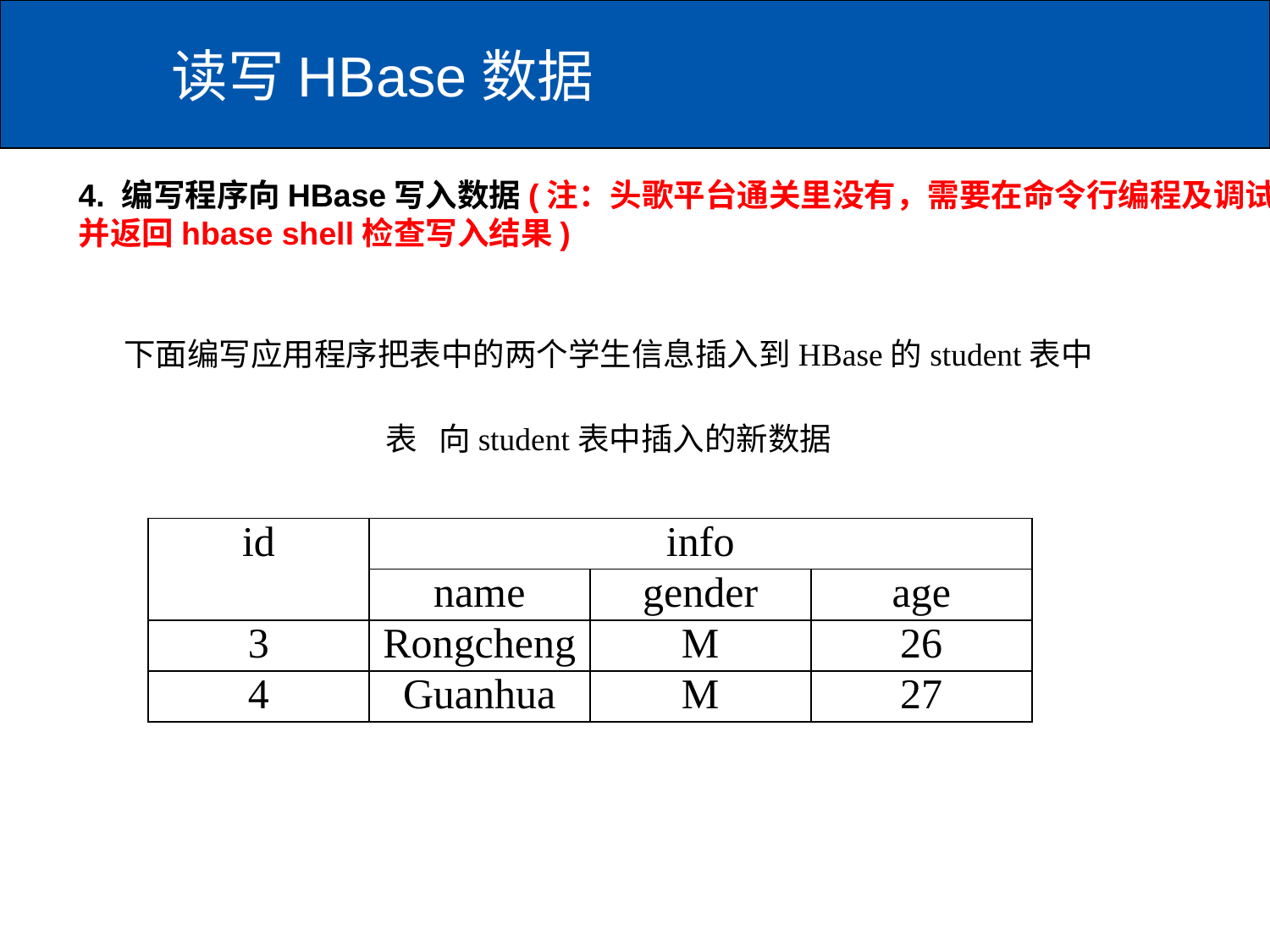

# 读写HBase数据
4. 编写程序向HBase写入数据(注：头歌平台通关里没有，需要在命令行编程及调试，
并返回hbase shell检查写入结果)
下面编写应用程序把表中的两个学生信息插入到HBase的student表中
表   向student表中插入的新数据
| id | info |  |  |
| --- | --- | --- | --- |
|  | name | gender | age |
| 3 | Rongcheng | M | 26 |
| 4 | Guanhua | M | 27 |